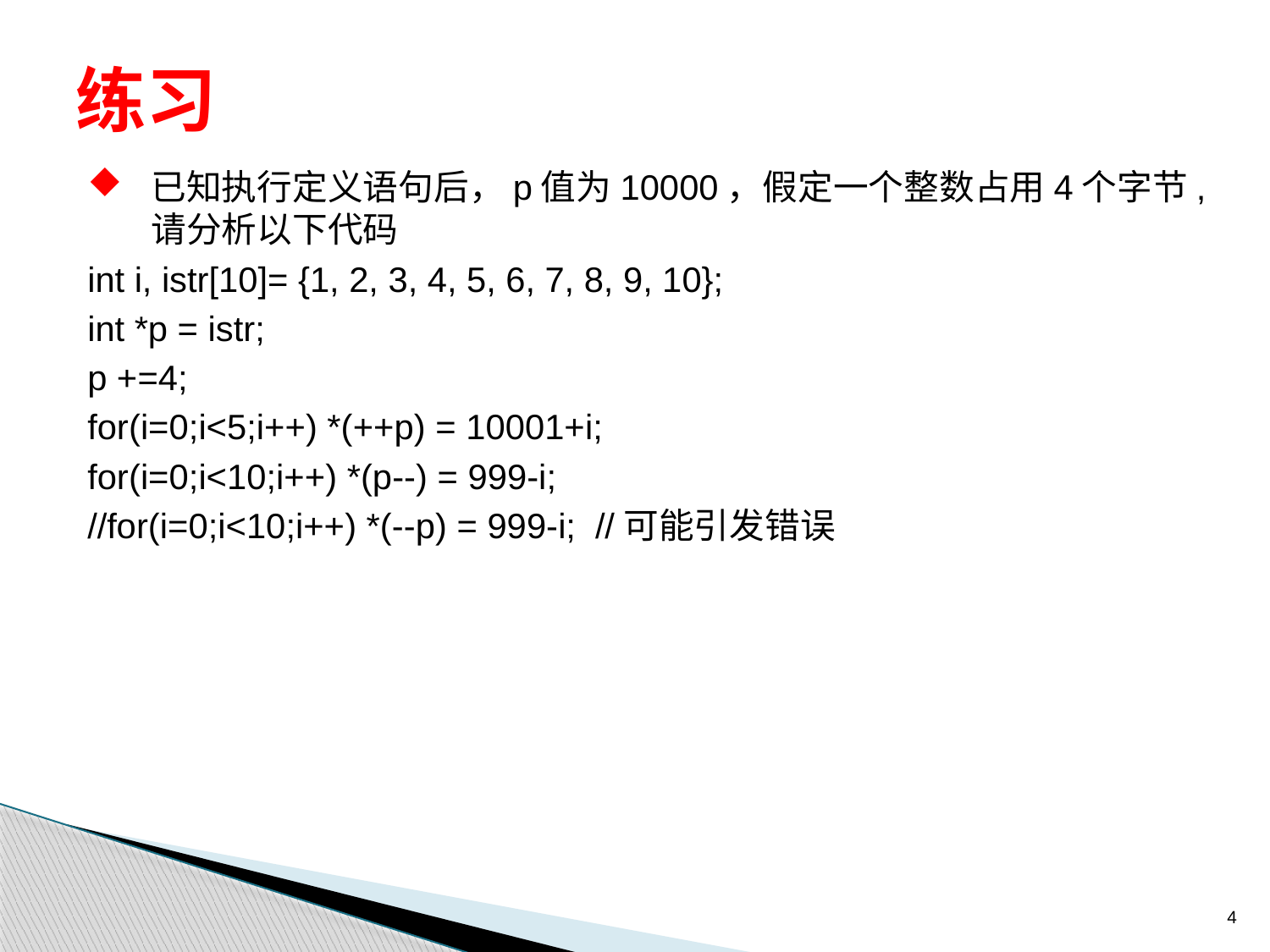

# 练习
已知执行定义语句后，p值为10000，假定一个整数占用4个字节,请分析以下代码
int i, istr[10]= {1, 2, 3, 4, 5, 6, 7, 8, 9, 10};
int *p = istr;
p +=4;
for(i=0;i<5;i++) *(++p) = 10001+i;
for(i=0;i<10;i++) *(p--) = 999-i;
//for(i=0;i<10;i++) *(--p) = 999-i;  //可能引发错误

4